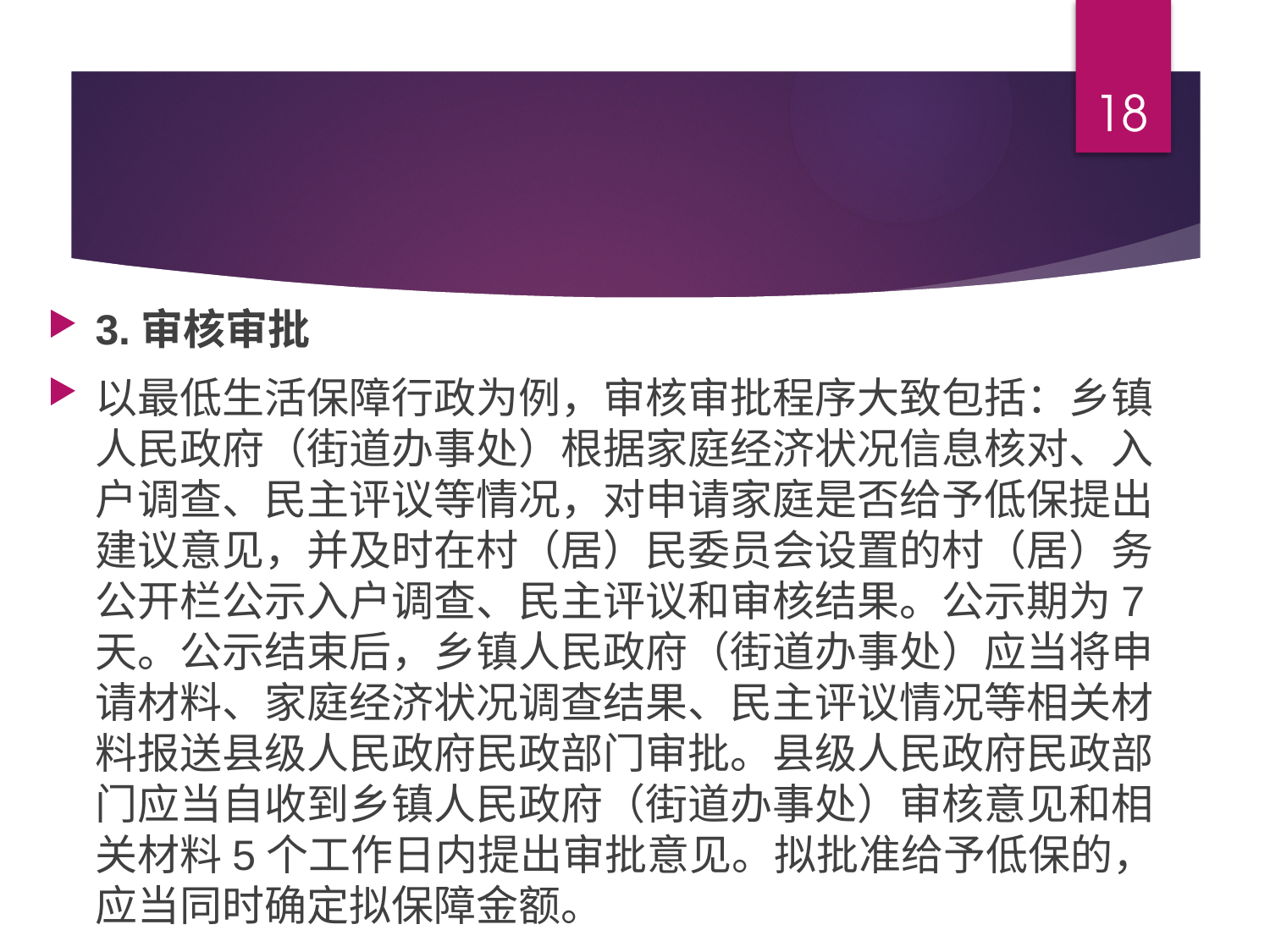

18
#
3.审核审批
以最低生活保障行政为例，审核审批程序大致包括：乡镇人民政府（街道办事处）根据家庭经济状况信息核对、入户调查、民主评议等情况，对申请家庭是否给予低保提出建议意见，并及时在村（居）民委员会设置的村（居）务公开栏公示入户调查、民主评议和审核结果。公示期为7天。公示结束后，乡镇人民政府（街道办事处）应当将申请材料、家庭经济状况调查结果、民主评议情况等相关材料报送县级人民政府民政部门审批。县级人民政府民政部门应当自收到乡镇人民政府（街道办事处）审核意见和相关材料5个工作日内提出审批意见。拟批准给予低保的，应当同时确定拟保障金额。